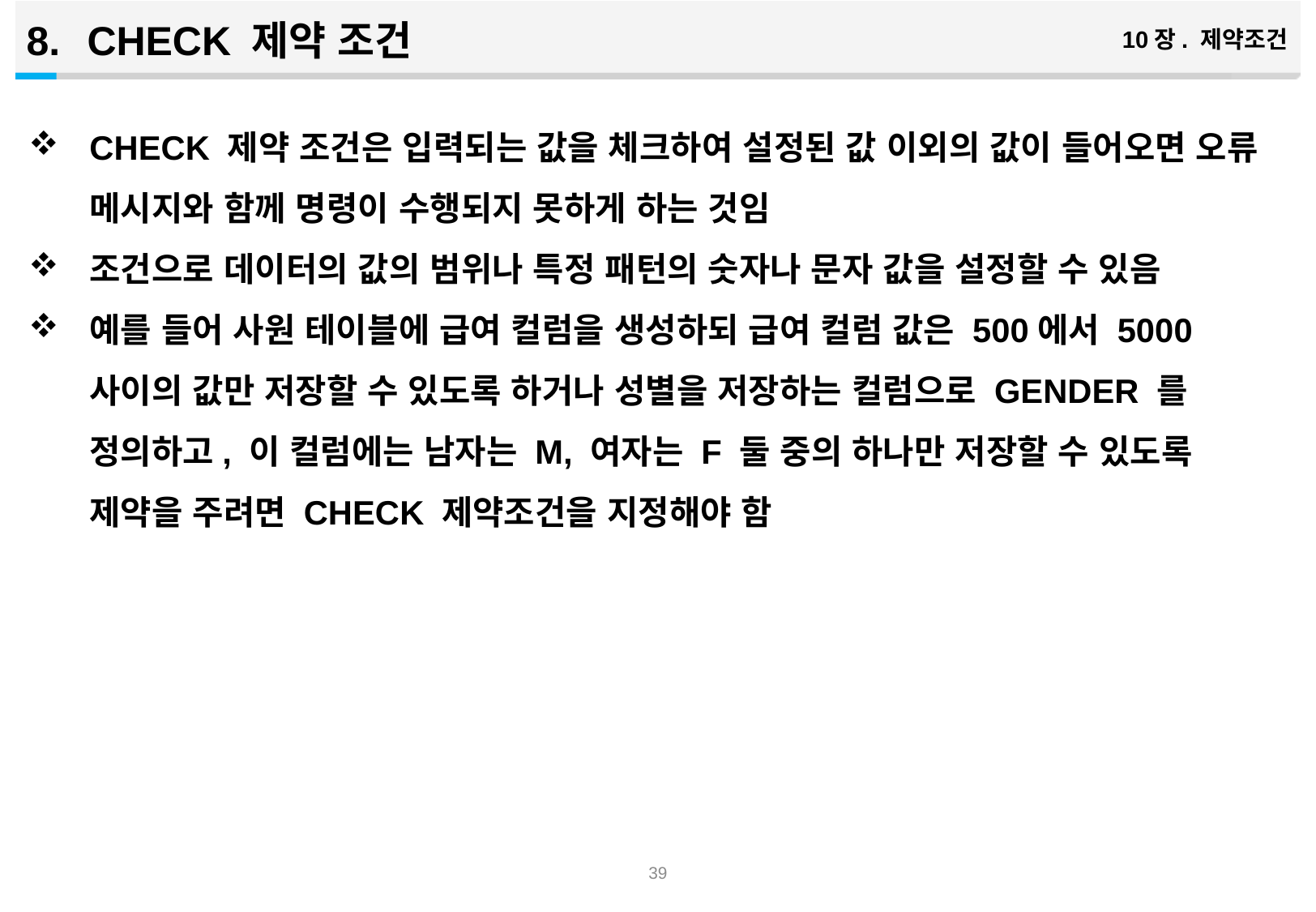

CHECK 제약 조건
10장. 제약조건
CHECK 제약 조건은 입력되는 값을 체크하여 설정된 값 이외의 값이 들어오면 오류 메시지와 함께 명령이 수행되지 못하게 하는 것임
조건으로 데이터의 값의 범위나 특정 패턴의 숫자나 문자 값을 설정할 수 있음
예를 들어 사원 테이블에 급여 컬럼을 생성하되 급여 컬럼 값은 500에서 5000사이의 값만 저장할 수 있도록 하거나 성별을 저장하는 컬럼으로 GENDER 를 정의하고, 이 컬럼에는 남자는 M, 여자는 F 둘 중의 하나만 저장할 수 있도록 제약을 주려면 CHECK 제약조건을 지정해야 함

39